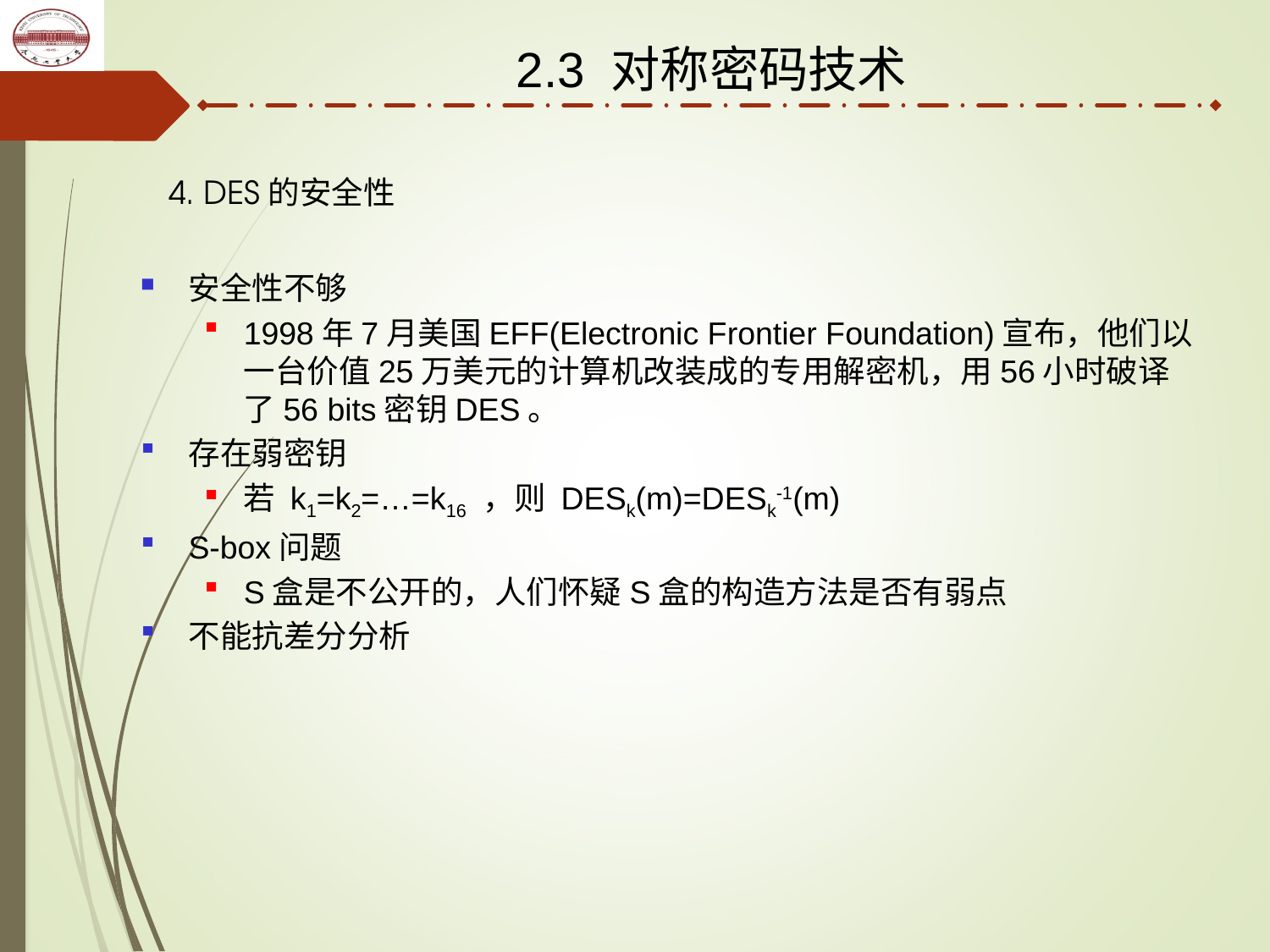

2.3 对称密码技术
4. DES的安全性
安全性不够
1998年7月美国EFF(Electronic Frontier Foundation)宣布，他们以一台价值25万美元的计算机改装成的专用解密机，用56小时破译了56 bits密钥DES。
存在弱密钥
若 k1=k2=…=k16 ，则 DESk(m)=DESk-1(m)
S-box问题
S盒是不公开的，人们怀疑S盒的构造方法是否有弱点
不能抗差分分析